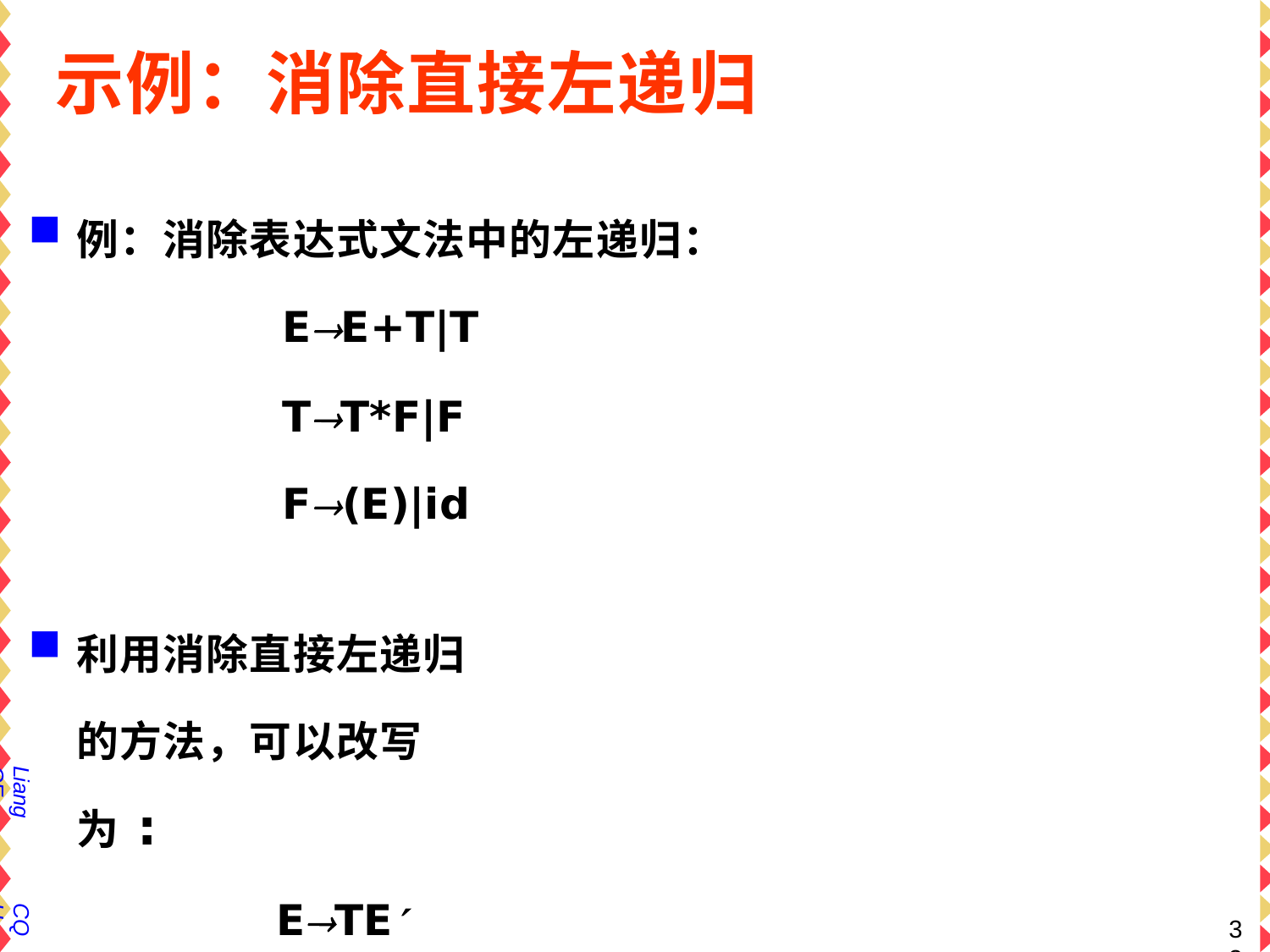

# 示例：消除直接左递归
例：消除表达式文法中的左递归：
E→E+T|T
T→T*F|F  F→(E)|id

利用消除直接左递归的方法，可以改写为:
E→TE′ E′→+TE′  | ε
T→FT′ T′→*FT′ | ε F→(E) | id
Liang GE
CQU
33